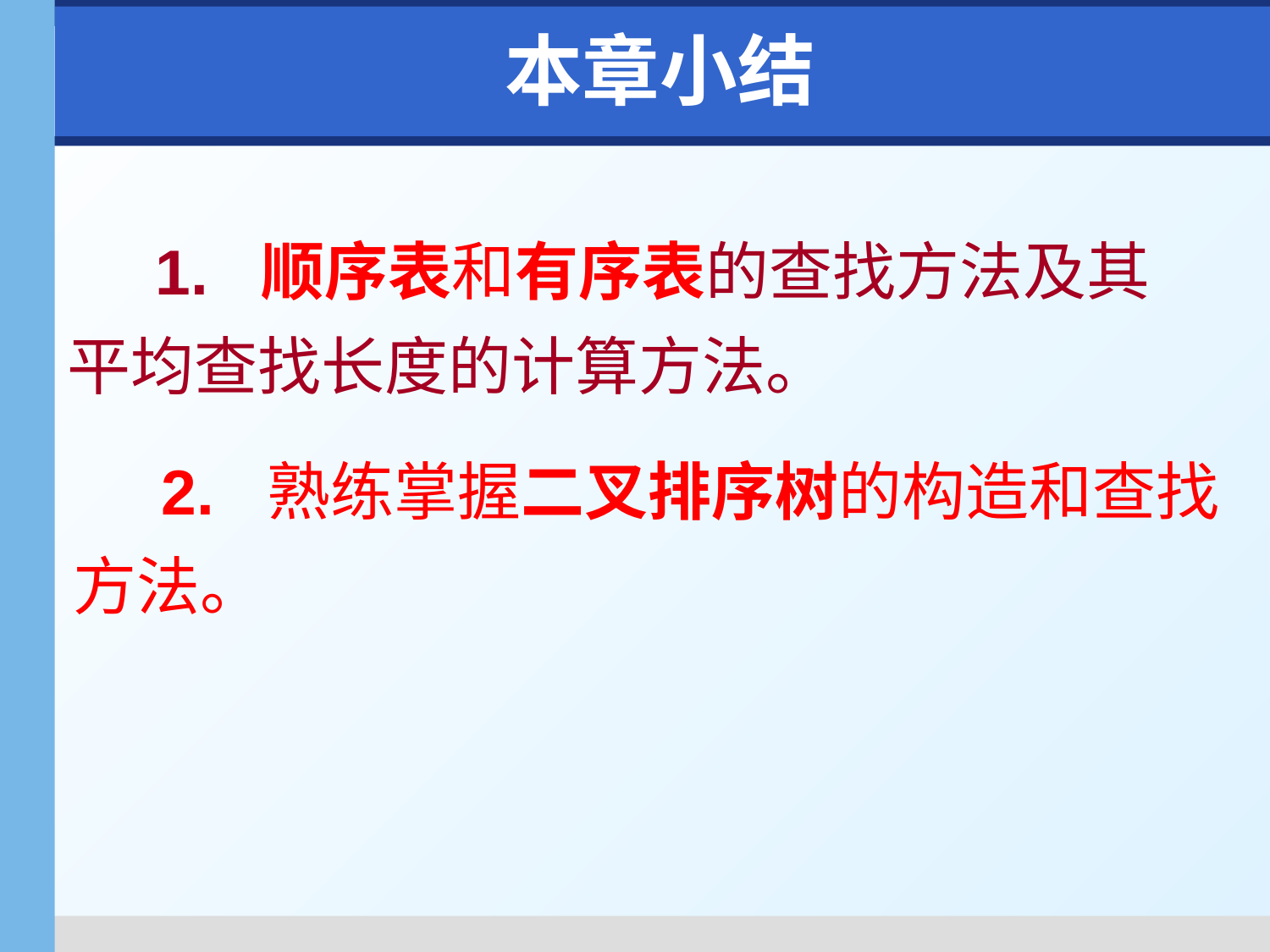

本章小结
     1. 顺序表和有序表的查找方法及其平均查找长度的计算方法。
     2. 熟练掌握二叉排序树的构造和查找方法。